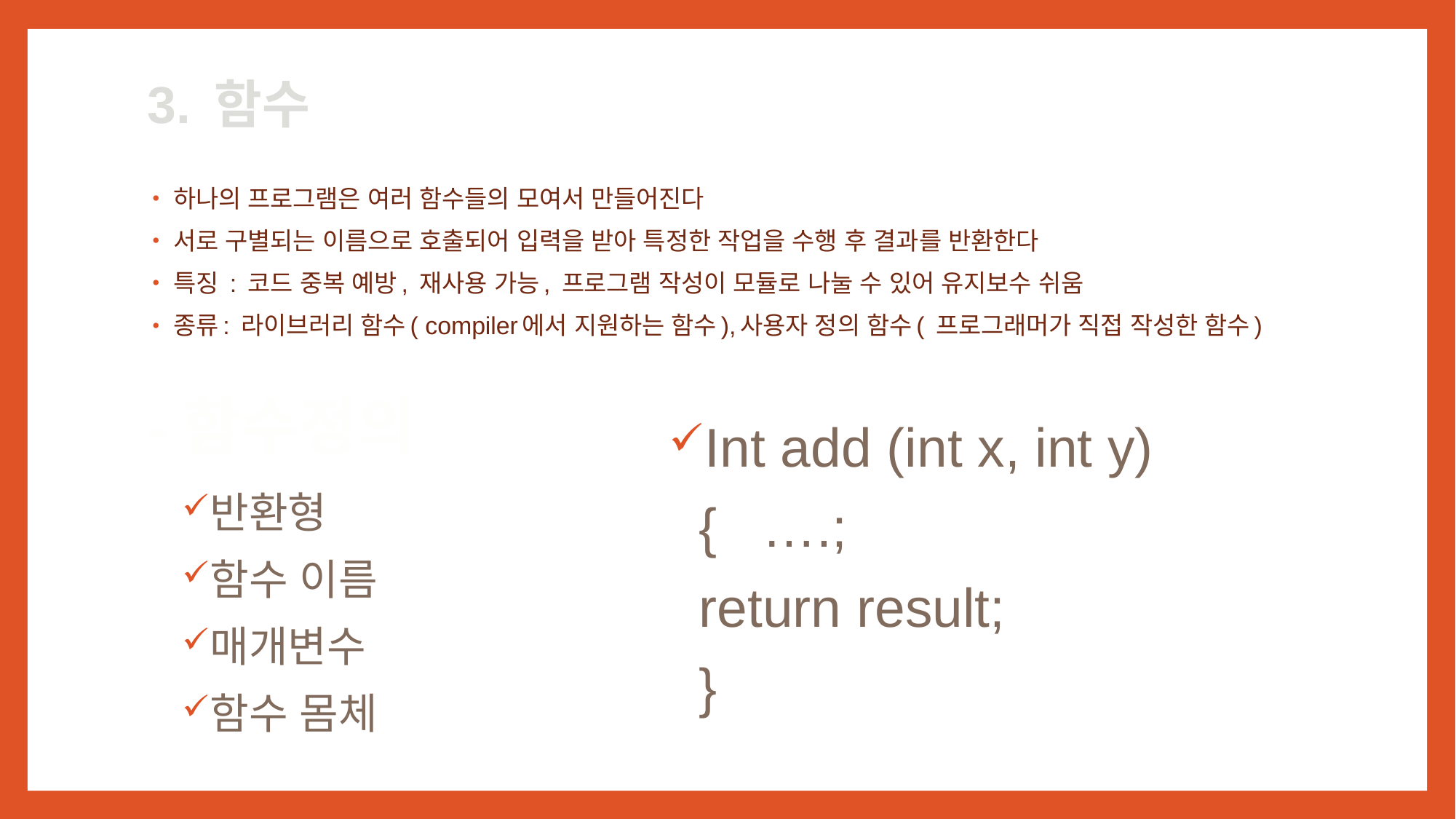

# 3. 함수
하나의 프로그램은 여러 함수들의 모여서 만들어진다
서로 구별되는 이름으로 호출되어 입력을 받아 특정한 작업을 수행 후 결과를 반환한다
특징 : 코드 중복 예방, 재사용 가능, 프로그램 작성이 모듈로 나눌 수 있어 유지보수 쉬움
종류: 라이브러리 함수( compiler에서 지원하는 함수),사용자 정의 함수( 프로그래머가 직접 작성한 함수)

-함수정의
Int add (int x, int y)
  {   ….;
  return result;
  }
반환형
함수 이름
매개변수
함수 몸체